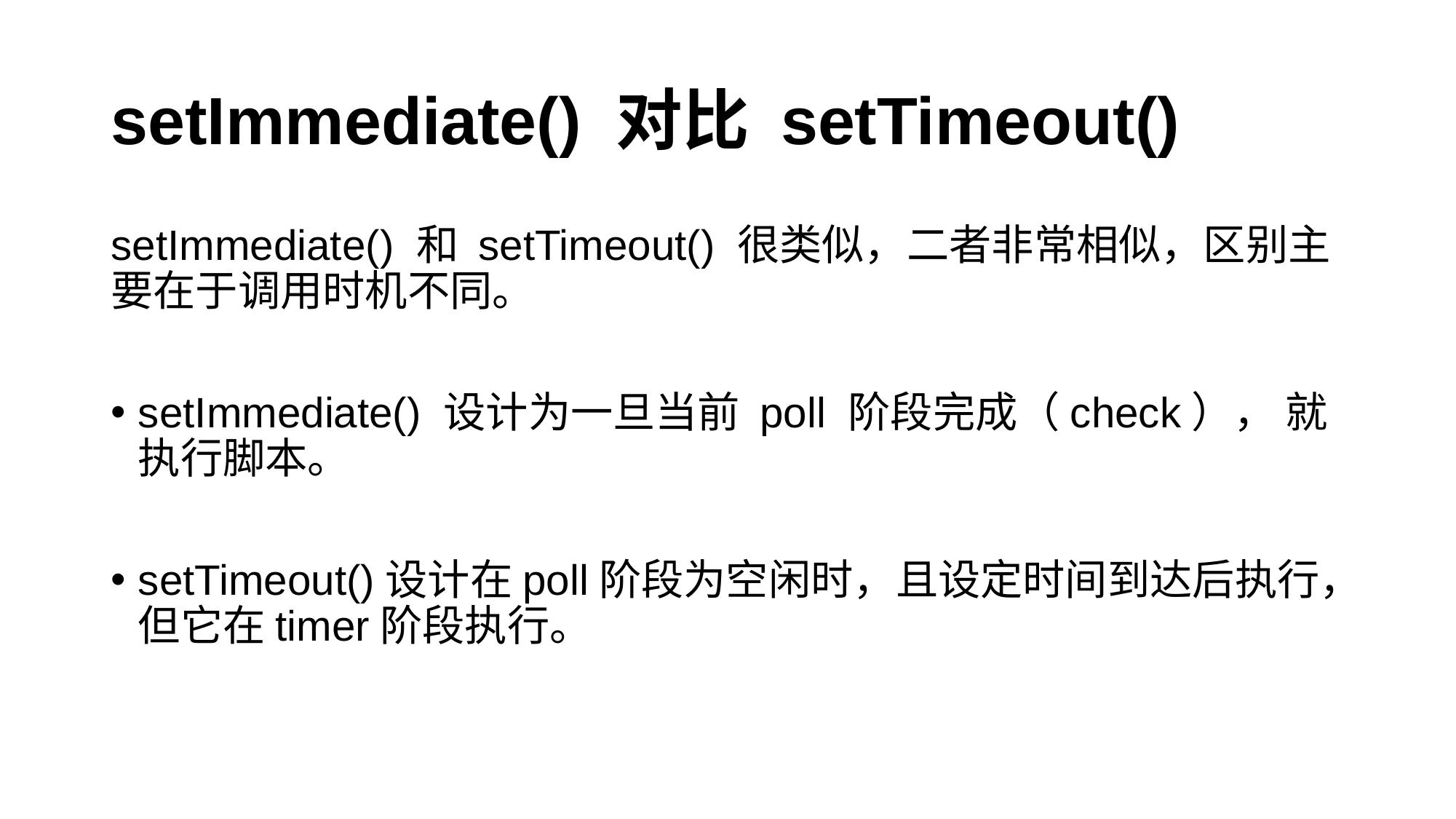

# setImmediate() 对比 setTimeout()
setImmediate() 和 setTimeout() 很类似，二者非常相似，区别主要在于调用时机不同。

setImmediate() 设计为一旦当前 poll 阶段完成（check）， 就执行脚本。

setTimeout()设计在poll阶段为空闲时，且设定时间到达后执行，但它在timer阶段执行。